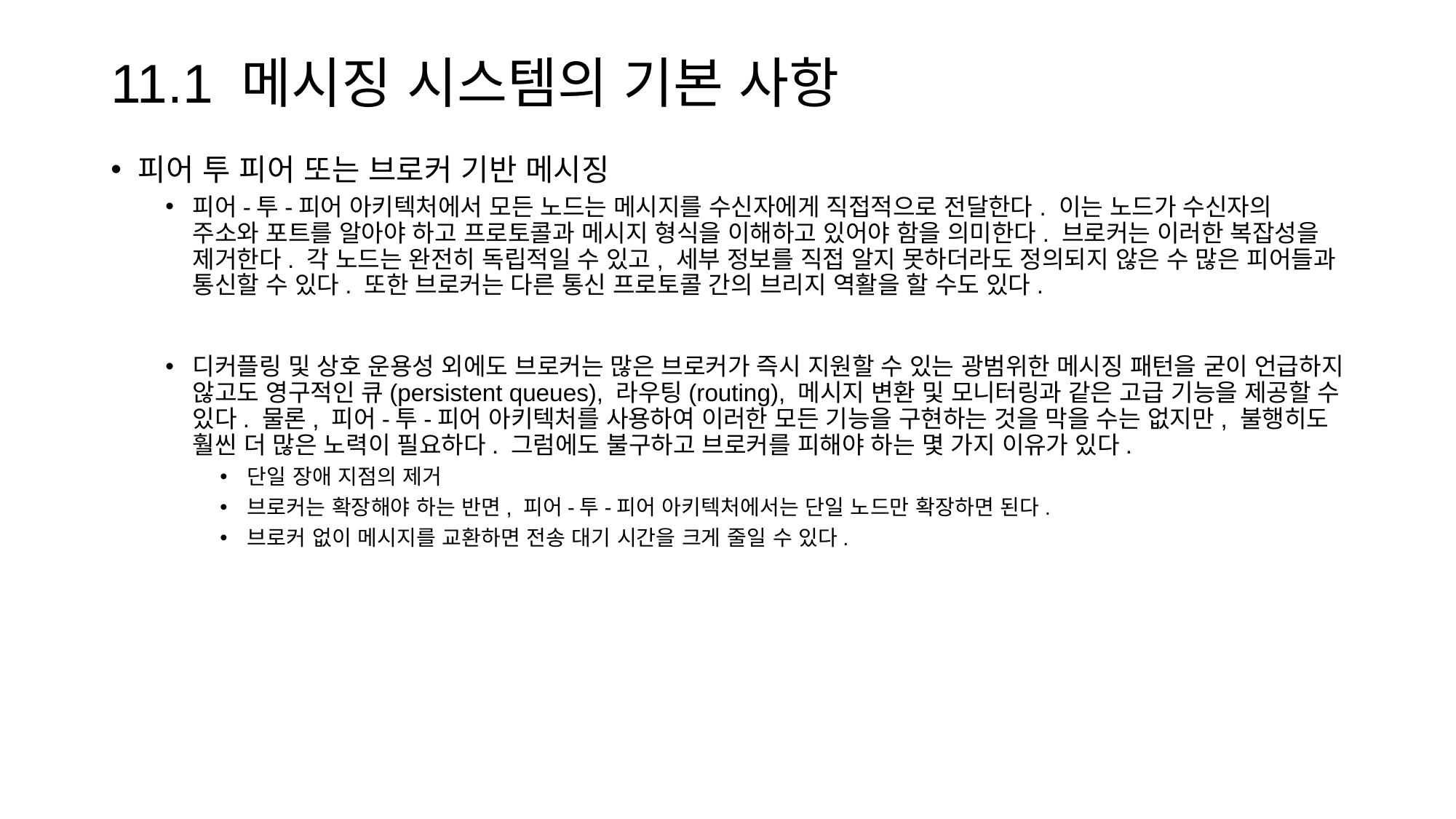

# 11.1 메시징 시스템의 기본 사항
피어 투 피어 또는 브로커 기반 메시징
피어-투-피어 아키텍처에서 모든 노드는 메시지를 수신자에게 직접적으로 전달한다. 이는 노드가 수신자의 주소와 포트를 알아야 하고 프로토콜과 메시지 형식을 이해하고 있어야 함을 의미한다. 브로커는 이러한 복잡성을 제거한다. 각 노드는 완전히 독립적일 수 있고, 세부 정보를 직접 알지 못하더라도 정의되지 않은 수 많은 피어들과 통신할 수 있다. 또한 브로커는 다른 통신 프로토콜 간의 브리지 역활을 할 수도 있다.

디커플링 및 상호 운용성 외에도 브로커는 많은 브로커가 즉시 지원할 수 있는 광범위한 메시징 패턴을 굳이 언급하지 않고도 영구적인 큐(persistent queues), 라우팅(routing), 메시지 변환 및 모니터링과 같은 고급 기능을 제공할 수 있다. 물론, 피어-투-피어 아키텍처를 사용하여 이러한 모든 기능을 구현하는 것을 막을 수는 없지만, 불행히도 훨씬 더 많은 노력이 필요하다. 그럼에도 불구하고 브로커를 피해야 하는 몇 가지 이유가 있다.
단일 장애 지점의 제거
브로커는 확장해야 하는 반면, 피어-투-피어 아키텍처에서는 단일 노드만 확장하면 된다.
브로커 없이 메시지를 교환하면 전송 대기 시간을 크게 줄일 수 있다.